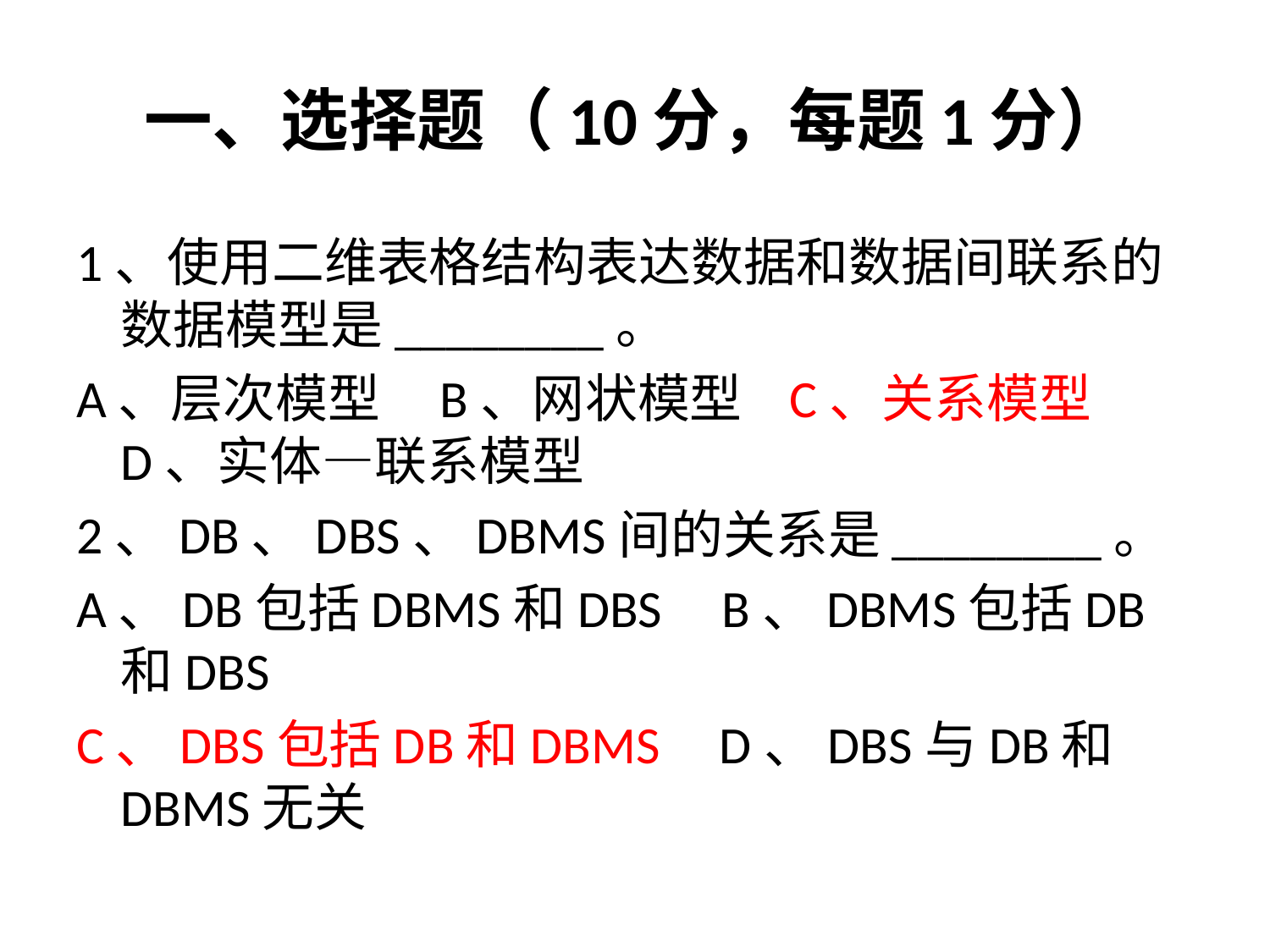

# 一、选择题（10分，每题1分）
1、使用二维表格结构表达数据和数据间联系的数据模型是________。
A、层次模型    B、网状模型   C、关系模型     D、实体—联系模型
2、DB、DBS、DBMS间的关系是________。
A、DB包括DBMS和DBS     B、DBMS包括DB和DBS
C、DBS包括DB和DBMS     D、DBS与DB和DBMS无关